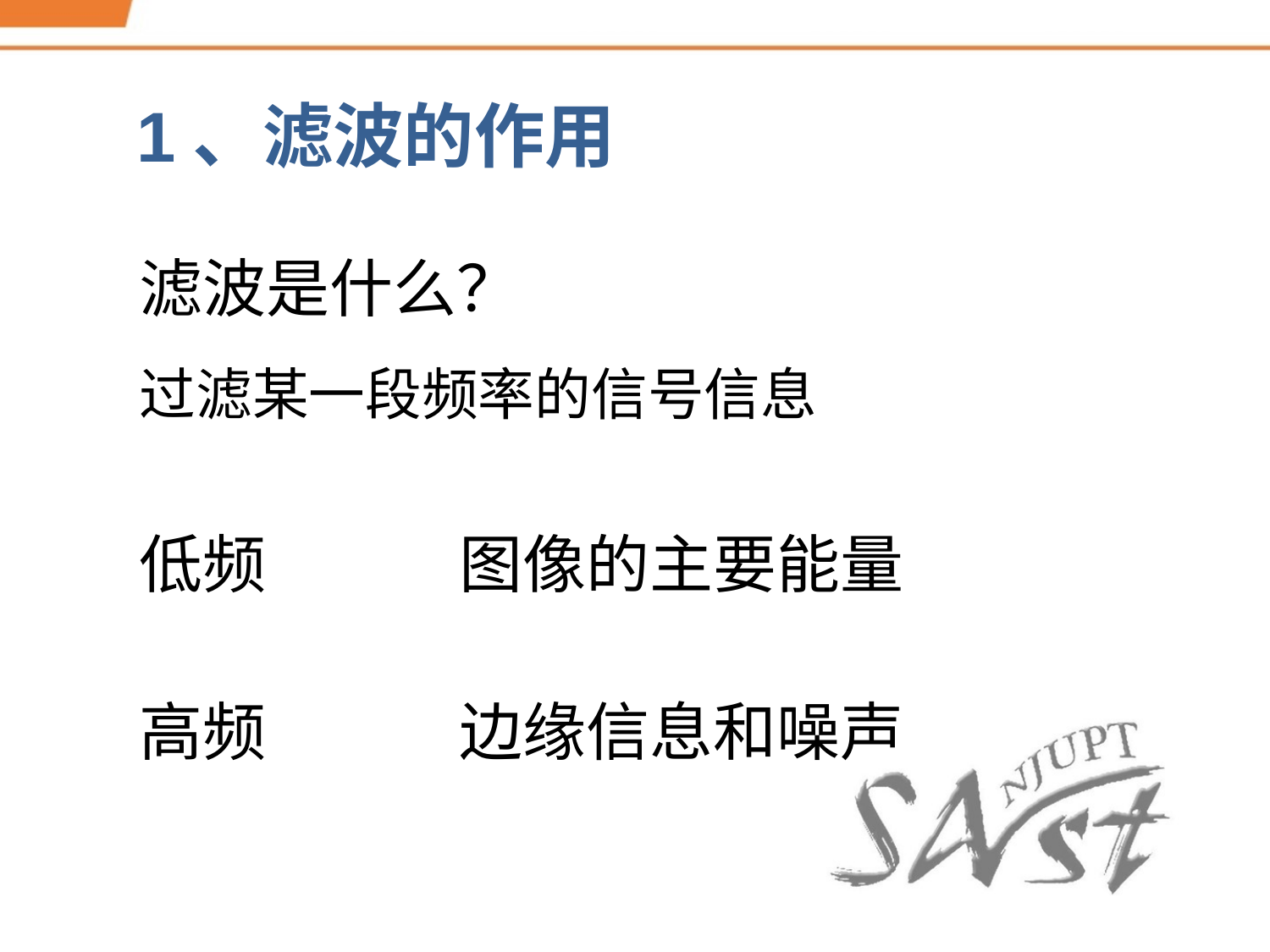

1、滤波的作用
滤波是什么？
过滤某一段频率的信号信息
图像的主要能量
低频
边缘信息和噪声
高频